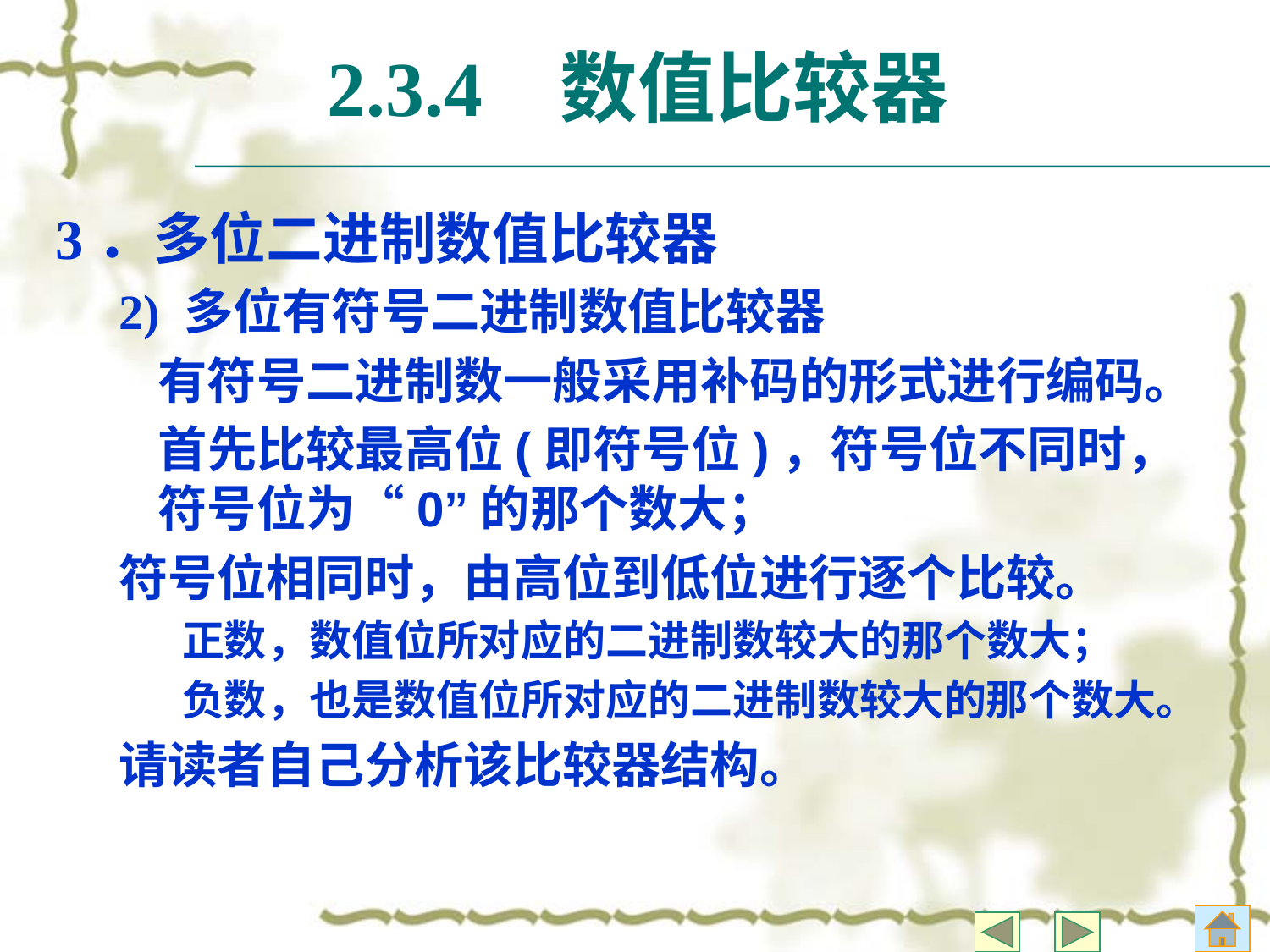

# 2.3.4   数值比较器
3．多位二进制数值比较器
2) 多位有符号二进制数值比较器
	有符号二进制数一般采用补码的形式进行编码。
	首先比较最高位(即符号位)，符号位不同时，符号位为“0”的那个数大；
符号位相同时，由高位到低位进行逐个比较。
正数，数值位所对应的二进制数较大的那个数大；
负数，也是数值位所对应的二进制数较大的那个数大。
请读者自己分析该比较器结构。